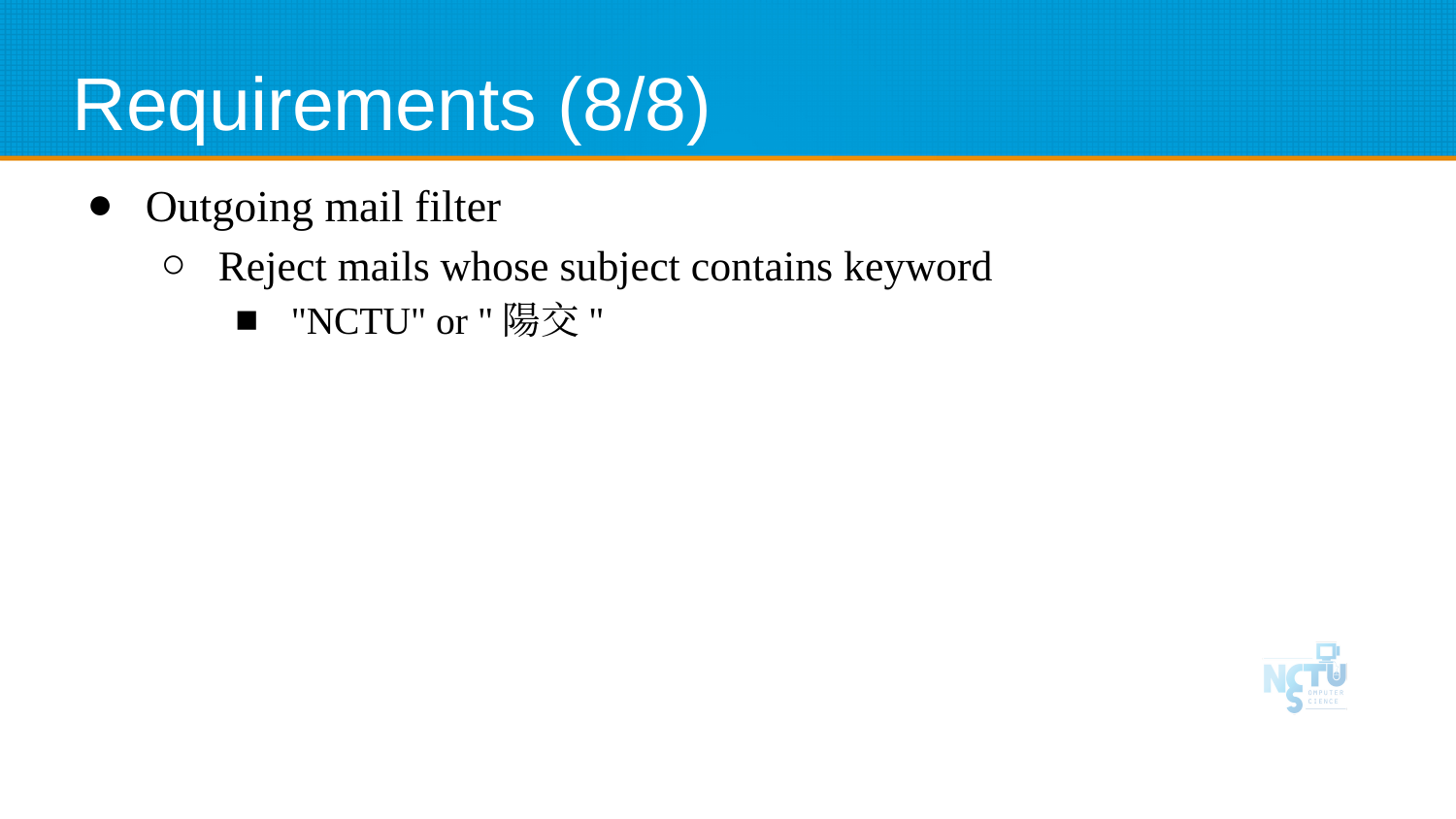

# Requirements (8/8)
Outgoing mail filter
Reject mails whose subject contains keyword
"NCTU" or "陽交"